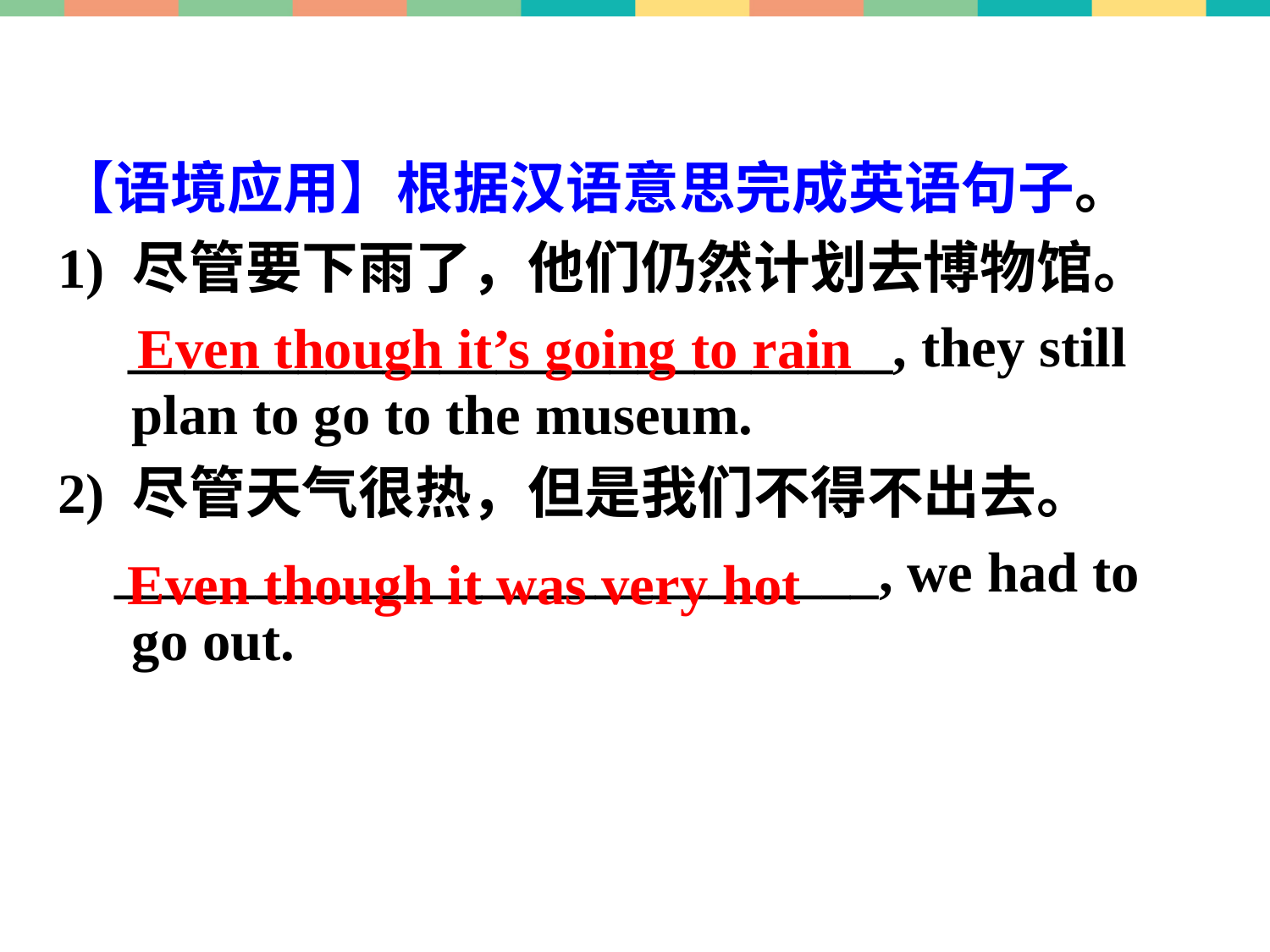

【语境应用】根据汉语意思完成英语句子。
1) 尽管要下雨了，他们仍然计划去博物馆。
     ___________________________, they still plan to go to the museum.
2) 尽管天气很热，但是我们不得不出去。
    ___________________________, we had to go out.
Even though it’s going to rain
Even though it was very hot